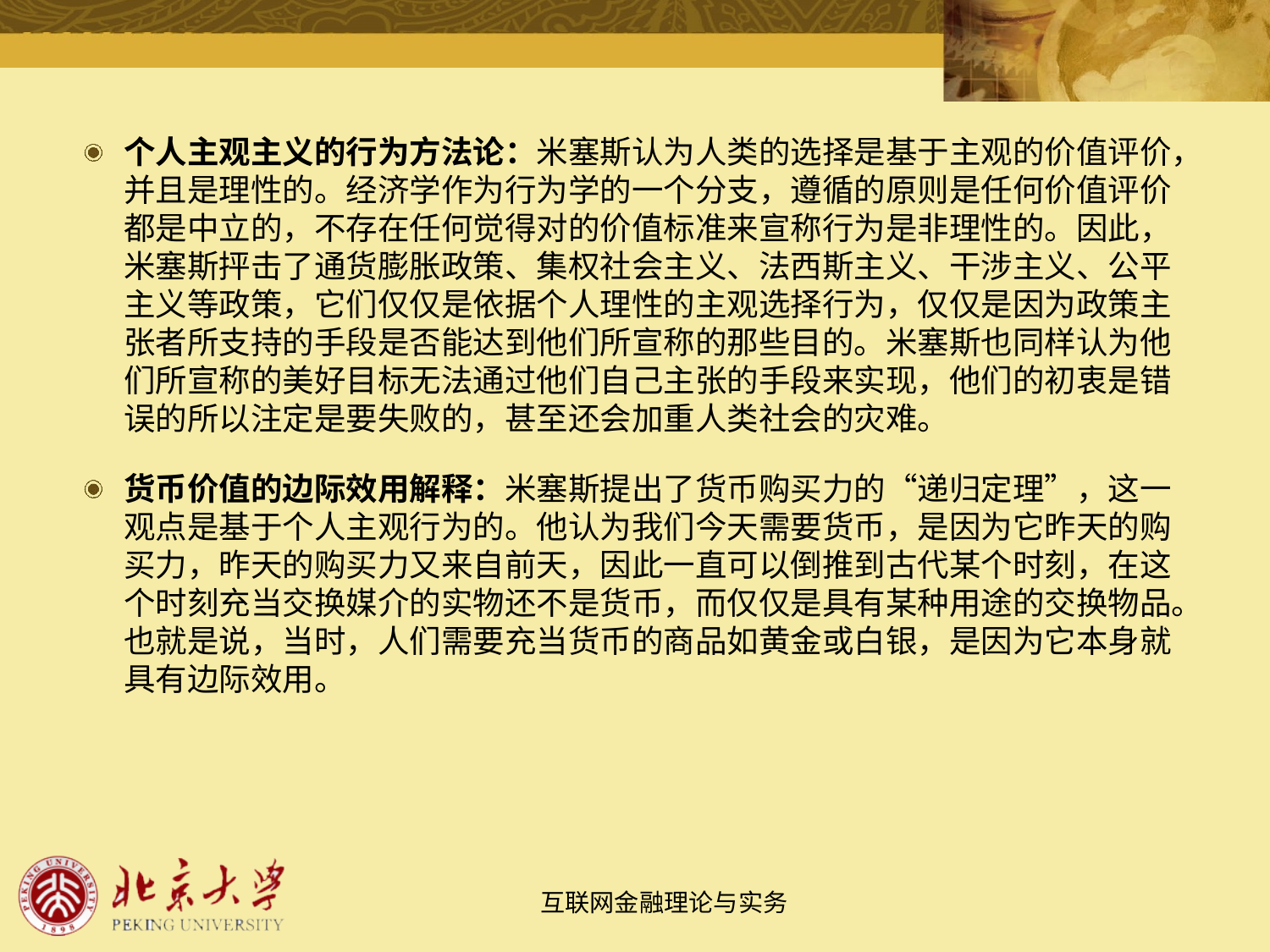

个人主观主义的行为方法论：米塞斯认为人类的选择是基于主观的价值评价，并且是理性的。经济学作为行为学的一个分支，遵循的原则是任何价值评价都是中立的，不存在任何觉得对的价值标准来宣称行为是非理性的。因此，米塞斯抨击了通货膨胀政策、集权社会主义、法西斯主义、干涉主义、公平主义等政策，它们仅仅是依据个人理性的主观选择行为，仅仅是因为政策主张者所支持的手段是否能达到他们所宣称的那些目的。米塞斯也同样认为他们所宣称的美好目标无法通过他们自己主张的手段来实现，他们的初衷是错误的所以注定是要失败的，甚至还会加重人类社会的灾难。
货币价值的边际效用解释：米塞斯提出了货币购买力的“递归定理”，这一观点是基于个人主观行为的。他认为我们今天需要货币，是因为它昨天的购买力，昨天的购买力又来自前天，因此一直可以倒推到古代某个时刻，在这个时刻充当交换媒介的实物还不是货币，而仅仅是具有某种用途的交换物品。也就是说，当时，人们需要充当货币的商品如黄金或白银，是因为它本身就具有边际效用。